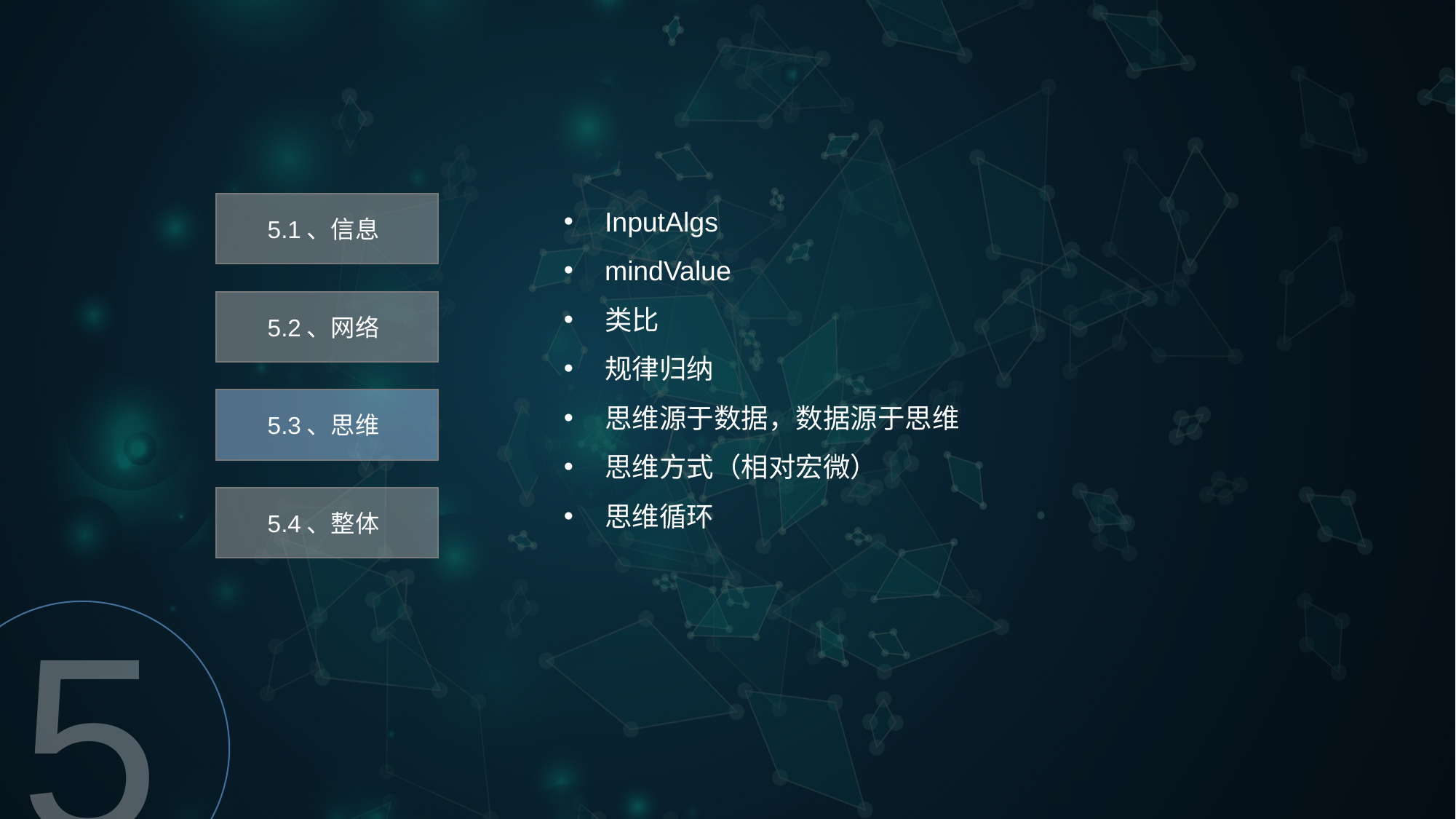

InputAlgs
mindValue
类比
规律归纳
思维源于数据，数据源于思维
思维方式（相对宏微）
思维循环
      5.1、信息
      5.2、网络
      5.3、思维
      5.4、整体
5